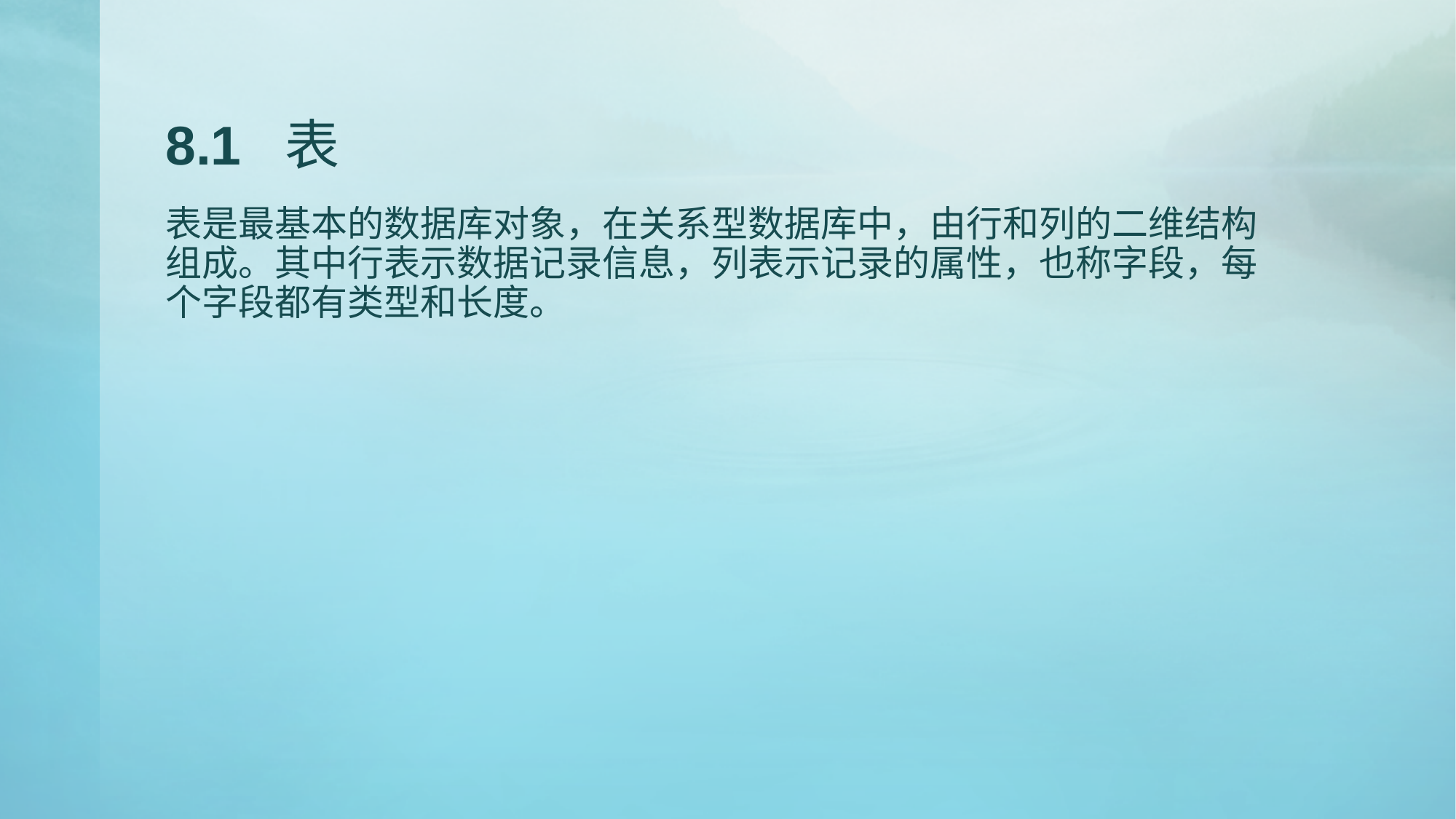

# 8.1  表
表是最基本的数据库对象，在关系型数据库中，由行和列的二维结构组成。其中行表示数据记录信息，列表示记录的属性，也称字段，每个字段都有类型和长度。